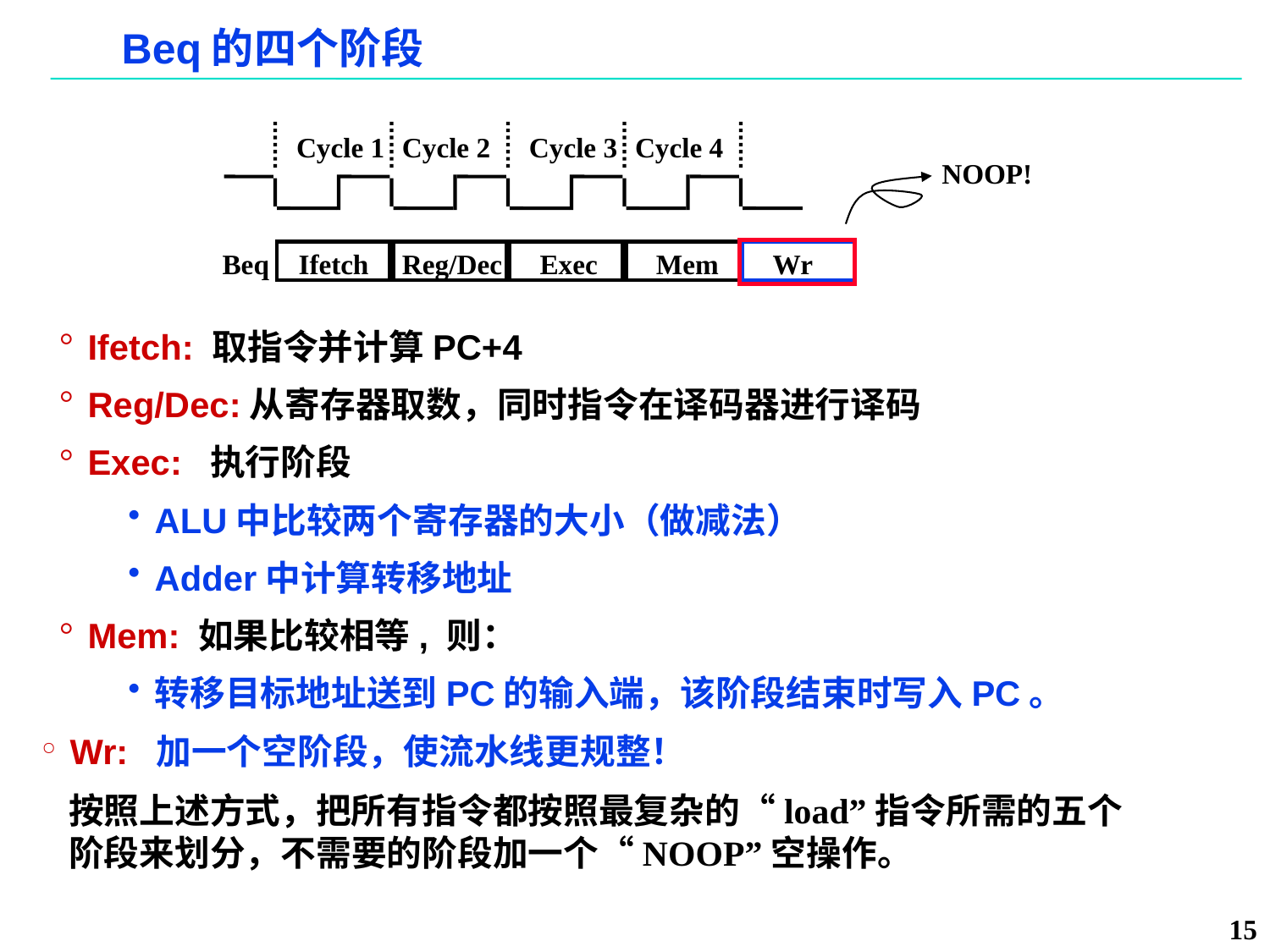

# Beq的四个阶段

Cycle 1
Cycle 2
Cycle 3
Cycle 4
NOOP!

Wr

Beq
Ifetch

Reg/Dec

Exec

Mem

Ifetch: 取指令并计算PC+4
Reg/Dec:从寄存器取数，同时指令在译码器进行译码
Exec:  执行阶段
ALU中比较两个寄存器的大小（做减法）
Adder中计算转移地址
Mem: 如果比较相等, 则：
转移目标地址送到PC的输入端，该阶段结束时写入PC。
Wr:  加一个空阶段，使流水线更规整！
按照上述方式，把所有指令都按照最复杂的“load”指令所需的五个阶段来划分，不需要的阶段加一个“NOOP”空操作。